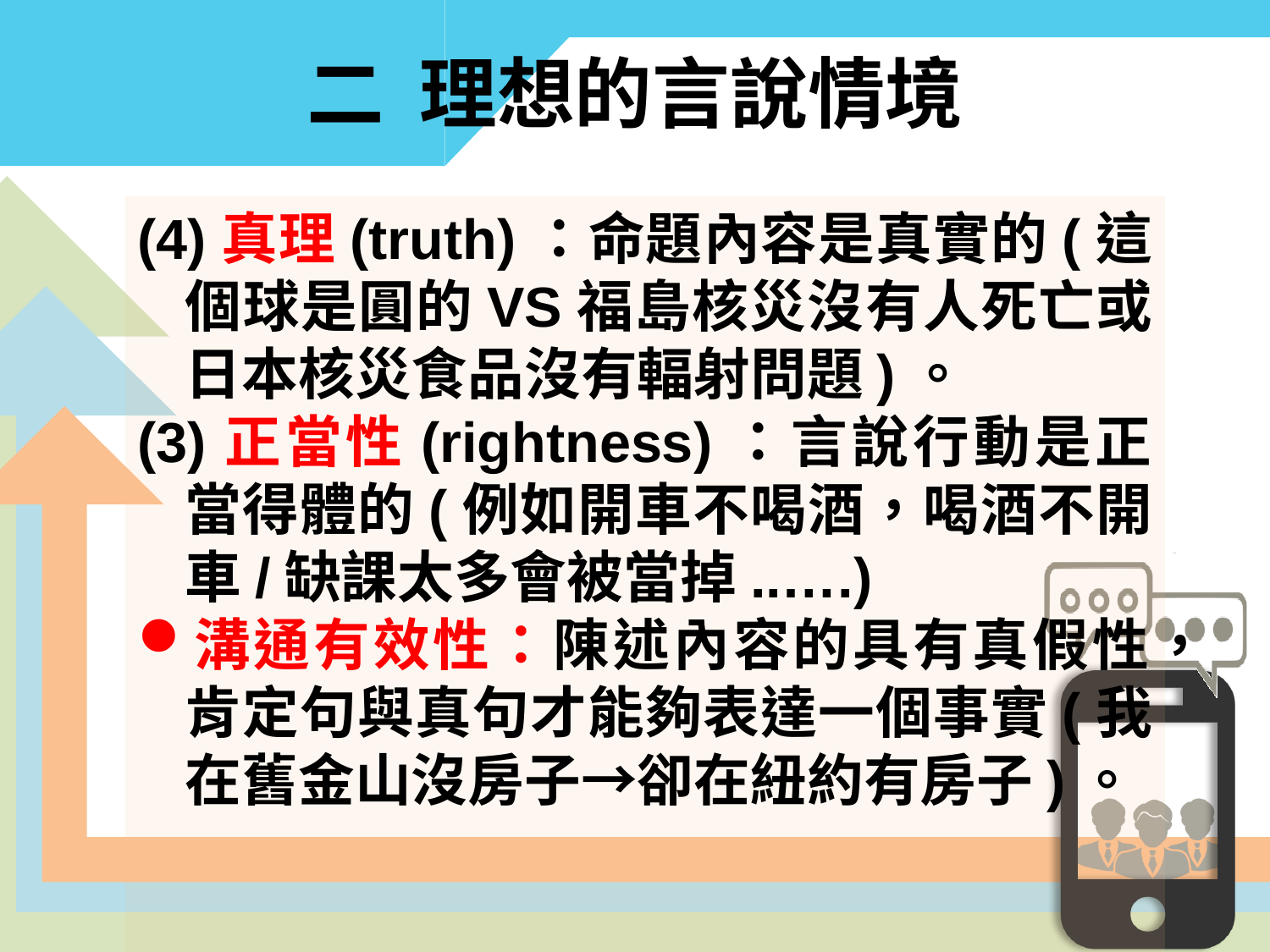

# 二  理想的言說情境
(4)真理(truth)：命題內容是真實的(這個球是圓的VS福島核災沒有人死亡或日本核災食品沒有輻射問題)。
(3)正當性(rightness)：言說行動是正當得體的(例如開車不喝酒，喝酒不開車/缺課太多會被當掉..….)
溝通有效性：陳述內容的具有真假性，肯定句與真句才能夠表達一個事實(我在舊金山沒房子→卻在紐約有房子)。